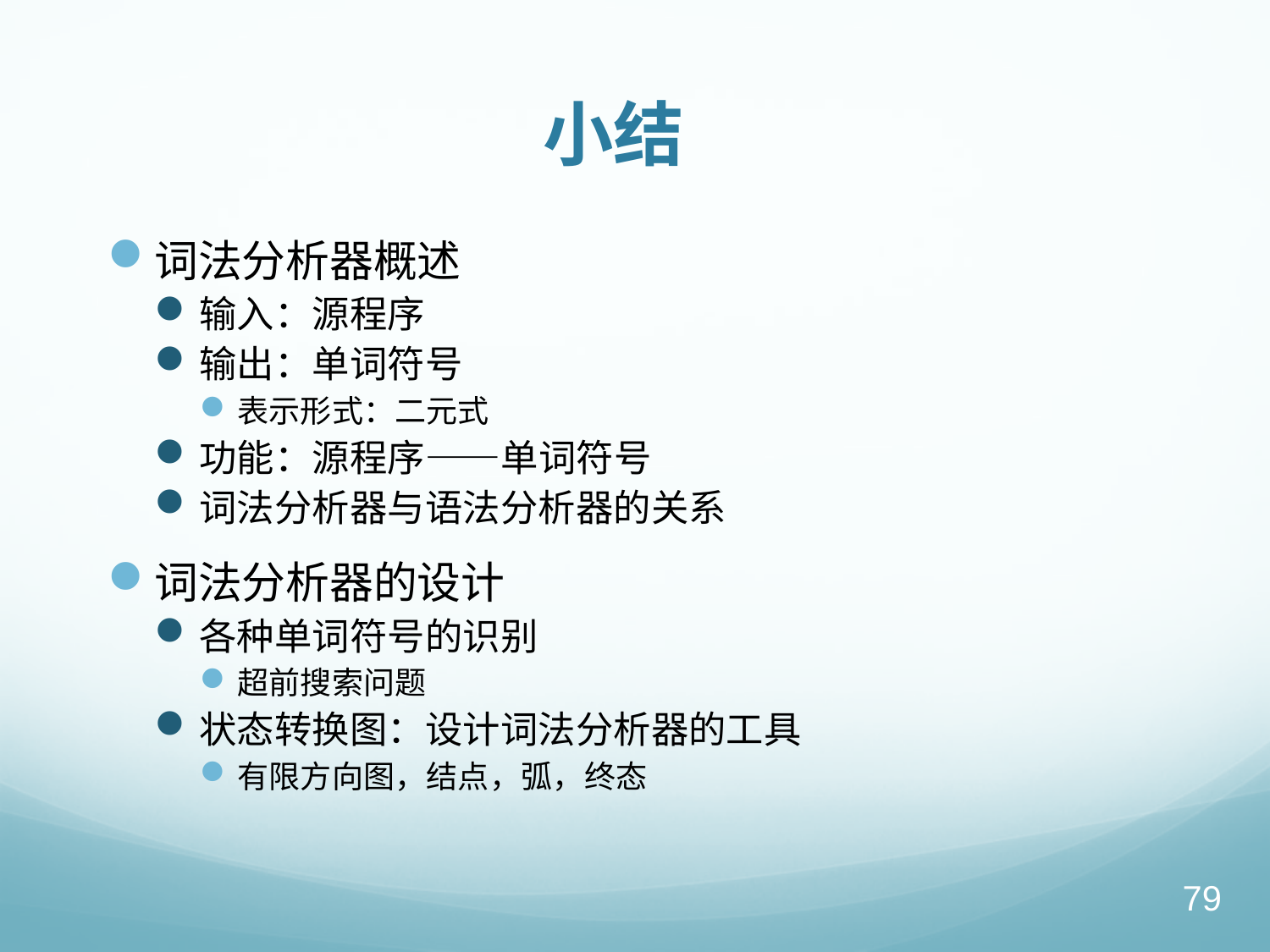

# 小结
词法分析器概述
输入：源程序
输出：单词符号
表示形式：二元式
功能：源程序——单词符号
词法分析器与语法分析器的关系
词法分析器的设计
各种单词符号的识别
超前搜索问题
状态转换图：设计词法分析器的工具
有限方向图，结点，弧，终态
79